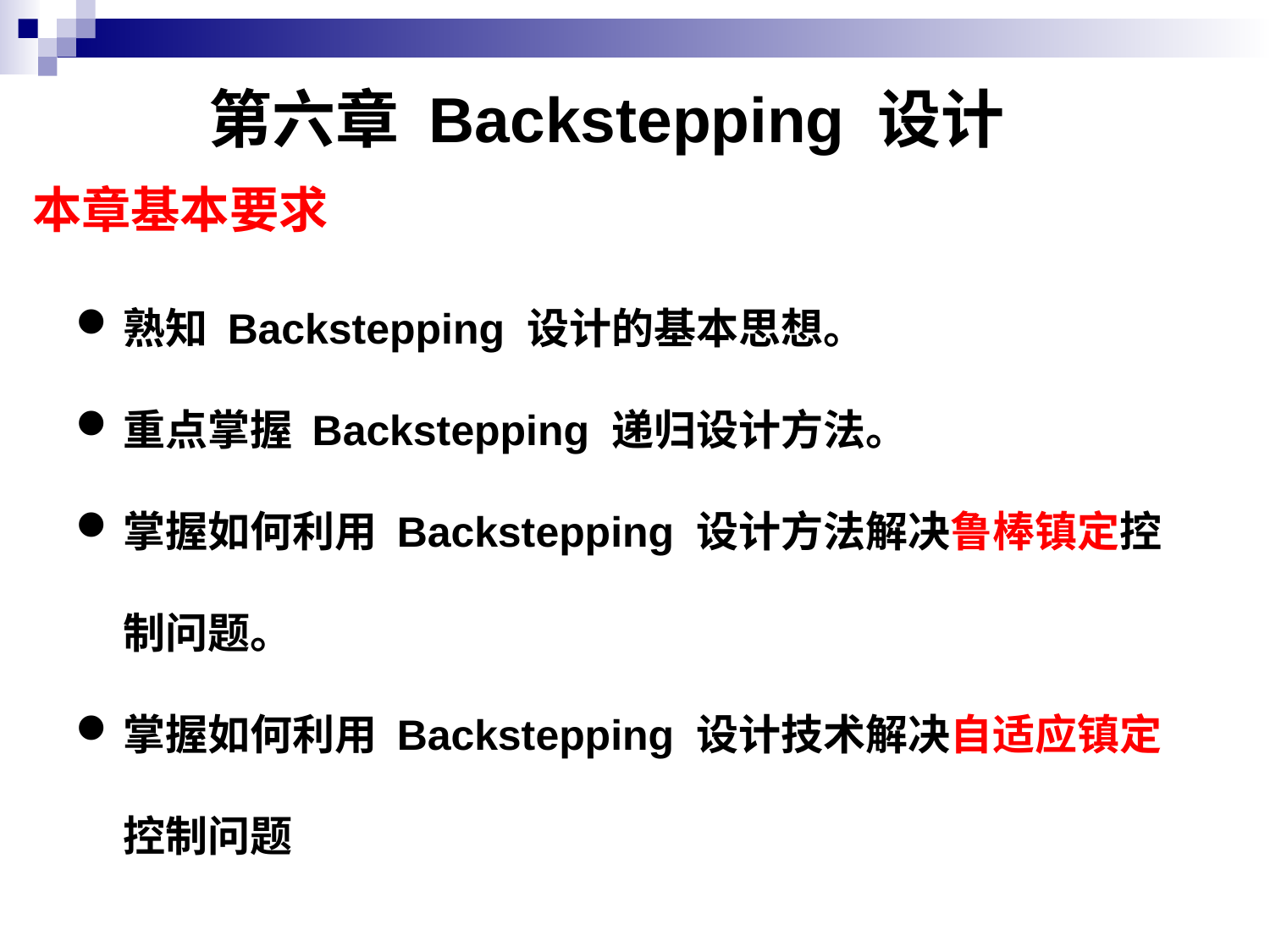

第六章 Backstepping 设计
本章基本要求
熟知 Backstepping 设计的基本思想。
重点掌握 Backstepping 递归设计方法。
掌握如何利用 Backstepping 设计方法解决鲁棒镇定控制问题。
掌握如何利用 Backstepping 设计技术解决自适应镇定控制问题
2